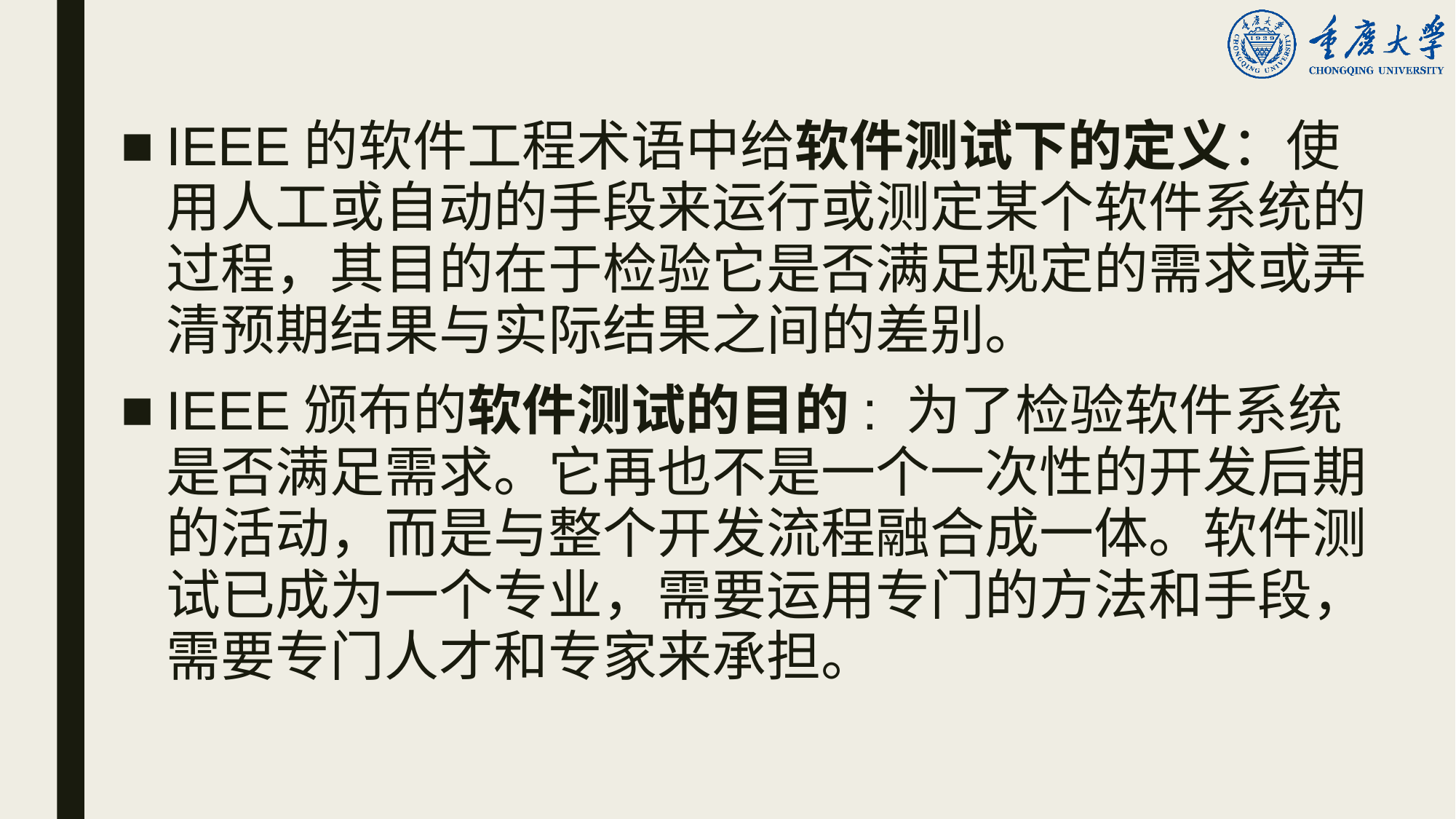

IEEE的软件工程术语中给软件测试下的定义：使用人工或自动的手段来运行或测定某个软件系统的过程，其目的在于检验它是否满足规定的需求或弄清预期结果与实际结果之间的差别。
IEEE颁布的软件测试的目的: 为了检验软件系统是否满足需求。它再也不是一个一次性的开发后期的活动，而是与整个开发流程融合成一体。软件测试已成为一个专业，需要运用专门的方法和手段，需要专门人才和专家来承担。